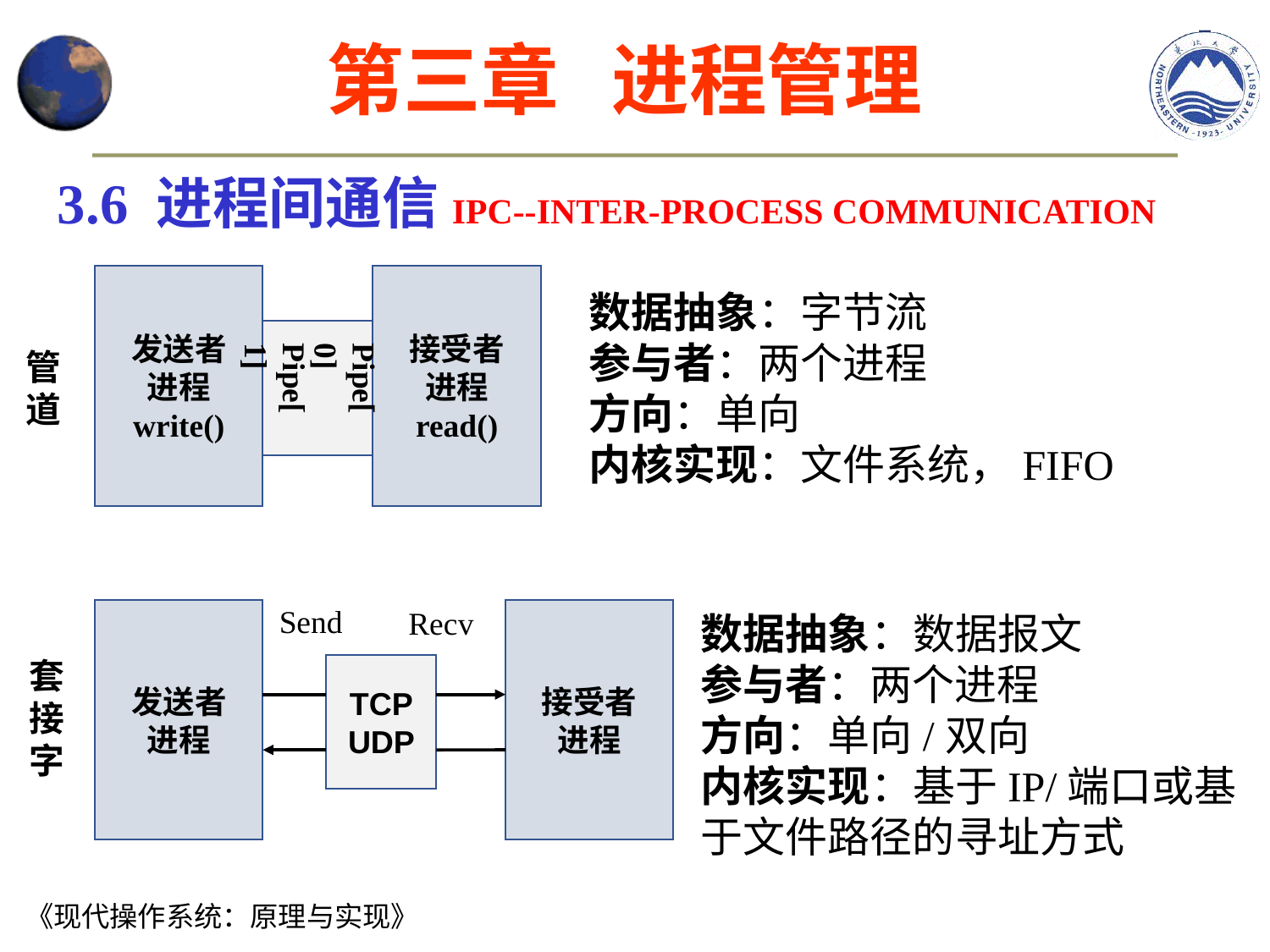

第三章   进程管理
3.6 进程间通信IPC--INTER-PROCESS COMMUNICATION
发送者
进程
write()
接受者
进程
read()

Pipe[1]
Pipe[0]
数据抽象：字节流
参与者：两个进程
方向：单向
内核实现：文件系统，FIFO
管道
Send
Recv
发送者
进程
接受者
进程
TCP
UDP
数据抽象：数据报文
参与者：两个进程
方向：单向/双向
内核实现：基于IP/端口或基于文件路径的寻址方式
套接字
《现代操作系统：原理与实现》